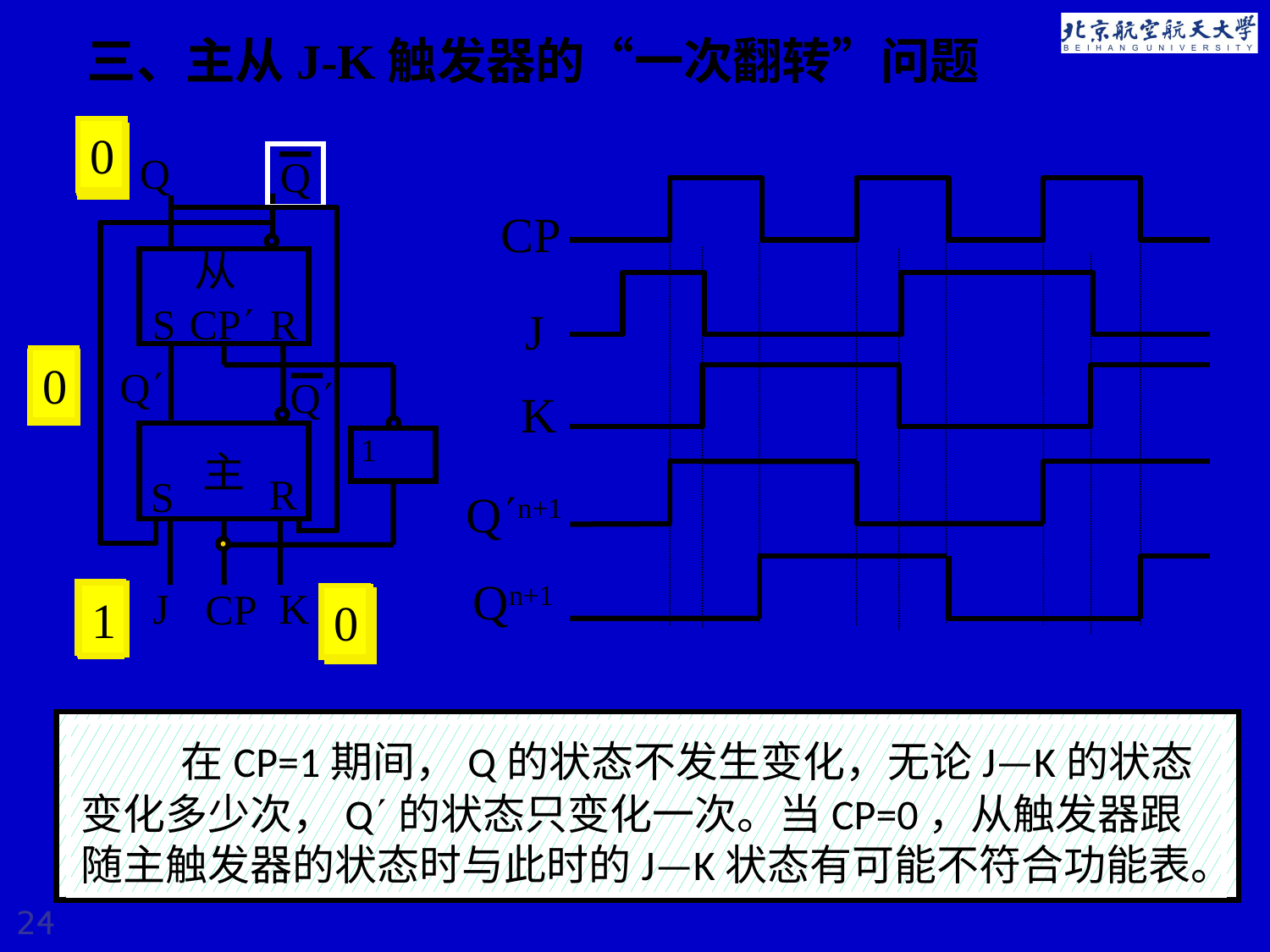

三、主从J-K触发器的“一次翻转”问题
0
1
0
Q
Q

从

S
CP′
R

Q′

Q′

主

R
S

J
K
CP
1

CP

J

K

0
1
0

Q′n+1

Qn+1

0
1
1
0
0
1
0

        在CP=1期间，Q的状态不发生变化，无论J—K的状态变化多少次，Q′的状态只变化一次。当CP=0，从触发器跟随主触发器的状态时与此时的J—K状态有可能不符合功能表。
24